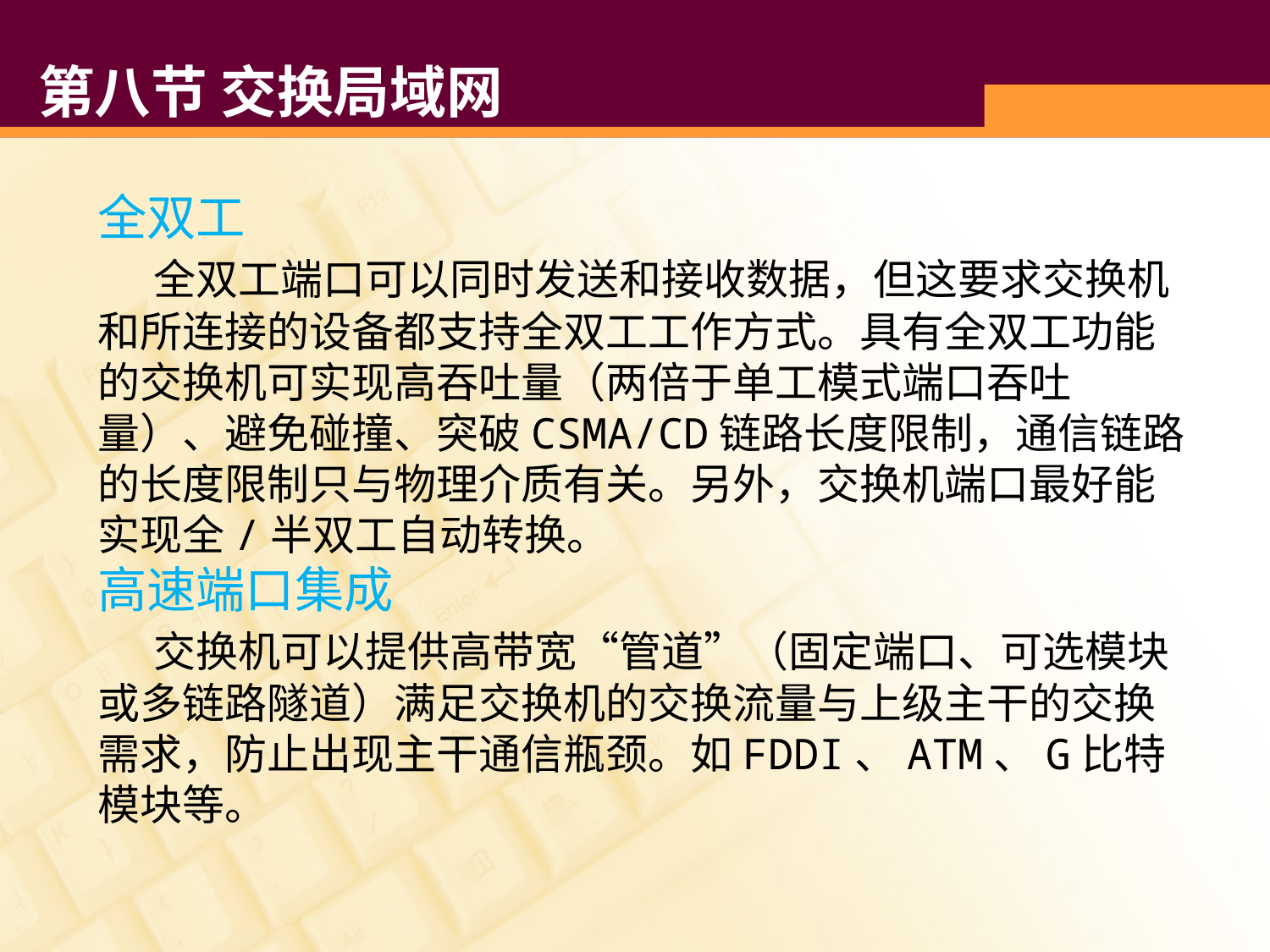

# 第八节 交换局域网
全双工
    全双工端口可以同时发送和接收数据，但这要求交换机和所连接的设备都支持全双工工作方式。具有全双工功能的交换机可实现高吞吐量（两倍于单工模式端口吞吐量）、避免碰撞、突破CSMA/CD链路长度限制，通信链路的长度限制只与物理介质有关。另外，交换机端口最好能实现全/半双工自动转换。
高速端口集成
    交换机可以提供高带宽“管道”（固定端口、可选模块或多链路隧道）满足交换机的交换流量与上级主干的交换需求，防止出现主干通信瓶颈。如FDDI、ATM、G比特模块等。